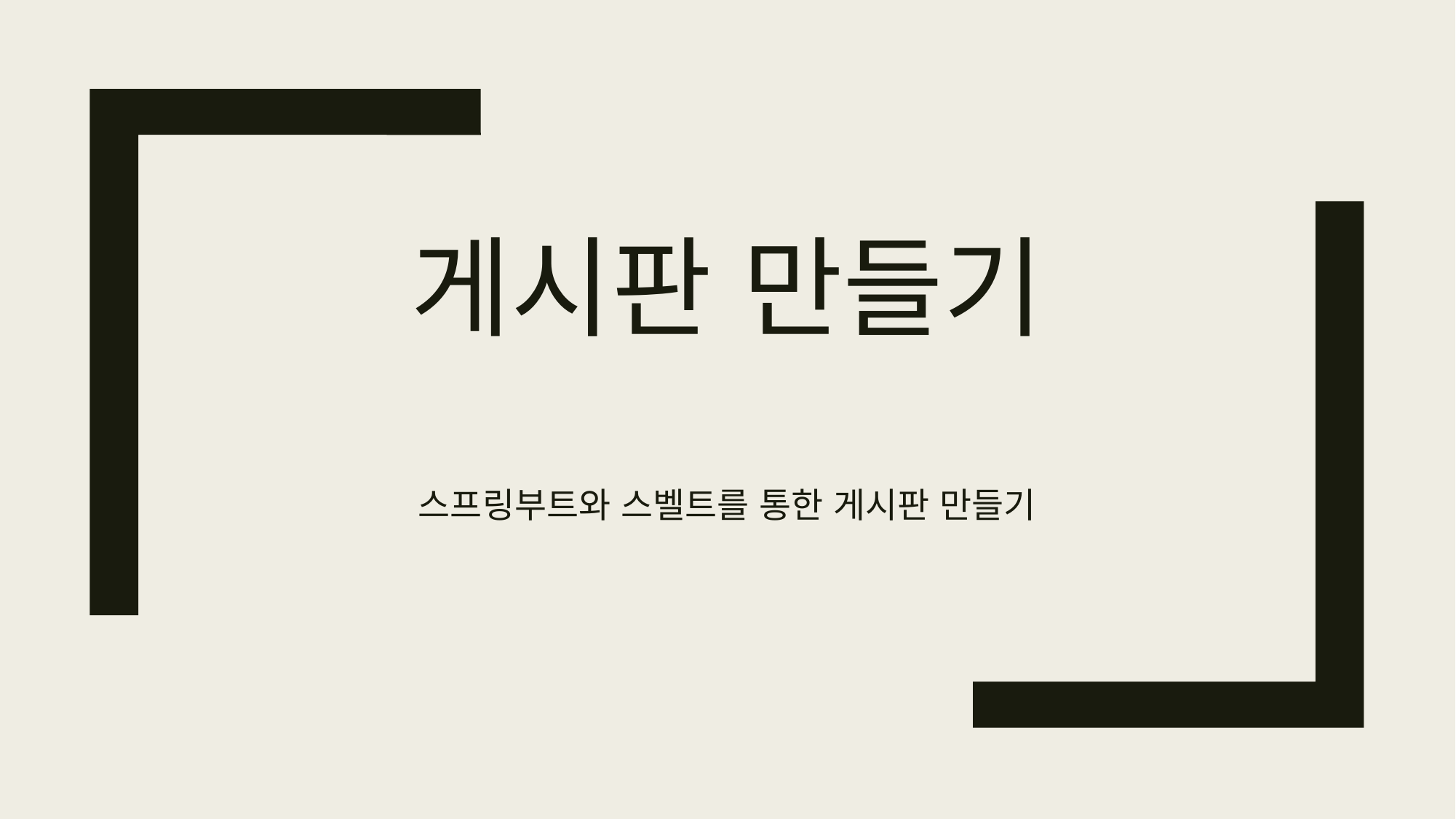

# 게시판 만들기
스프링부트와 스벨트를 통한 게시판 만들기